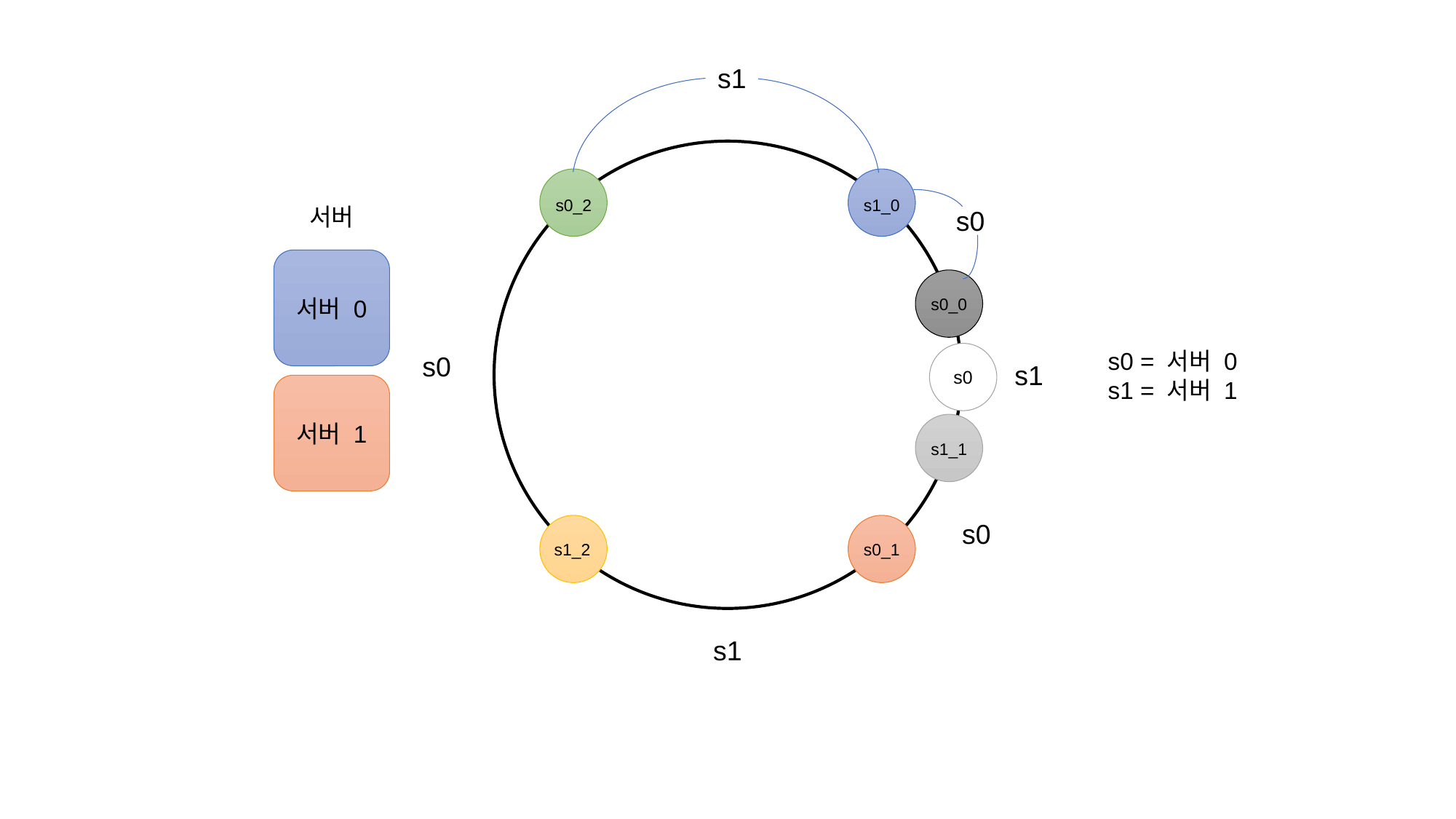

s1

s0_2
s1_0

서버
s0

서버 0

s0_0
s0 = 서버 0
s1 = 서버 1
s0
s0
s1
서버 1

s1_1
s0

s1_2
s0_1
s1